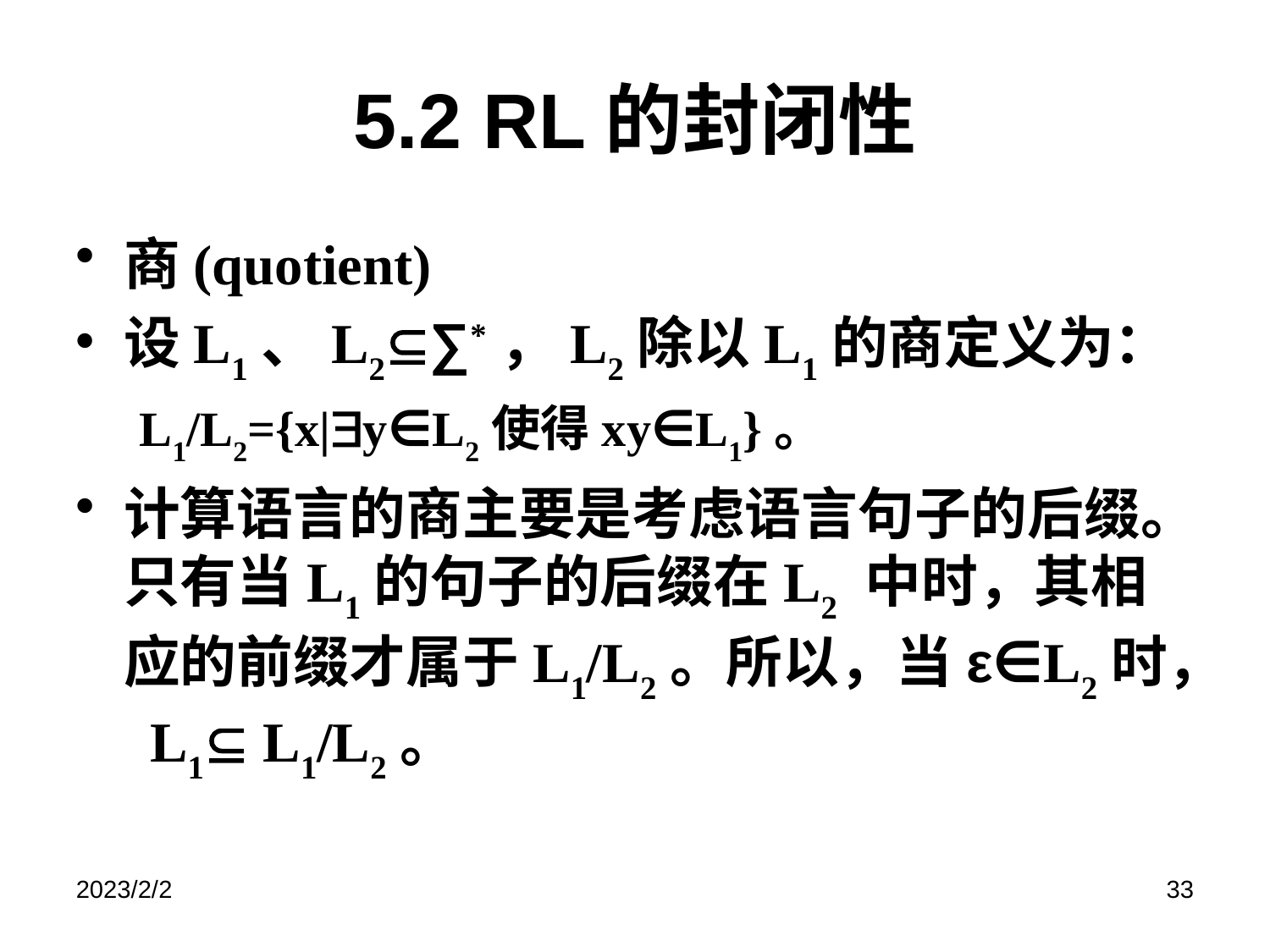

# 5.2 RL的封闭性
商(quotient)
设L1、L2⊆∑*，L2除以L1的商定义为：
L1/L2={x|∃y∈L2使得xy∈L1}。
计算语言的商主要是考虑语言句子的后缀。只有当L1的句子的后缀在L2 中时，其相应的前缀才属于L1/L2。所以，当ε∈L2时， L1⊆ L1/L2。
2023/2/2
33